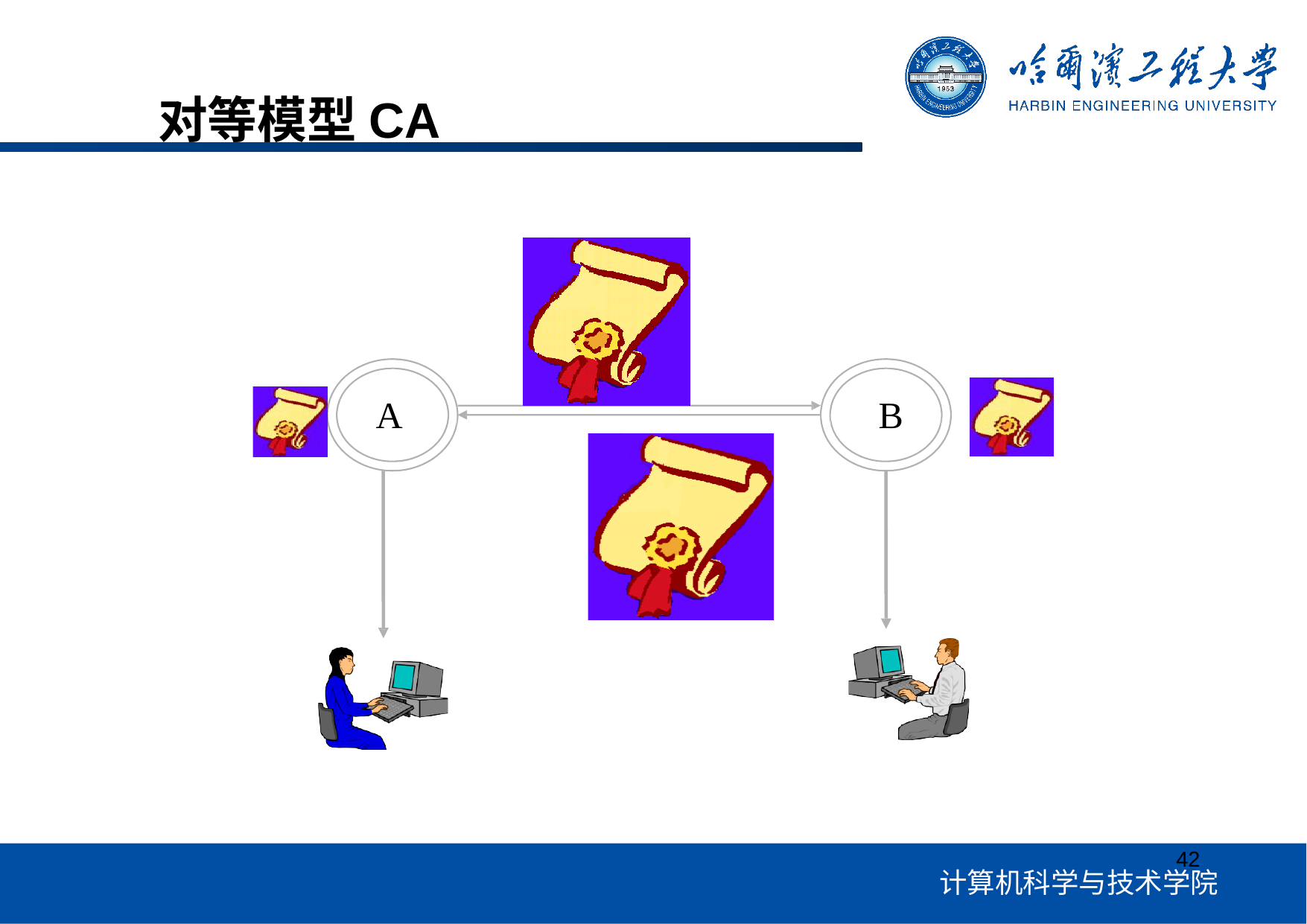

# 对等模型CA

B  A

A
B

A  B

42